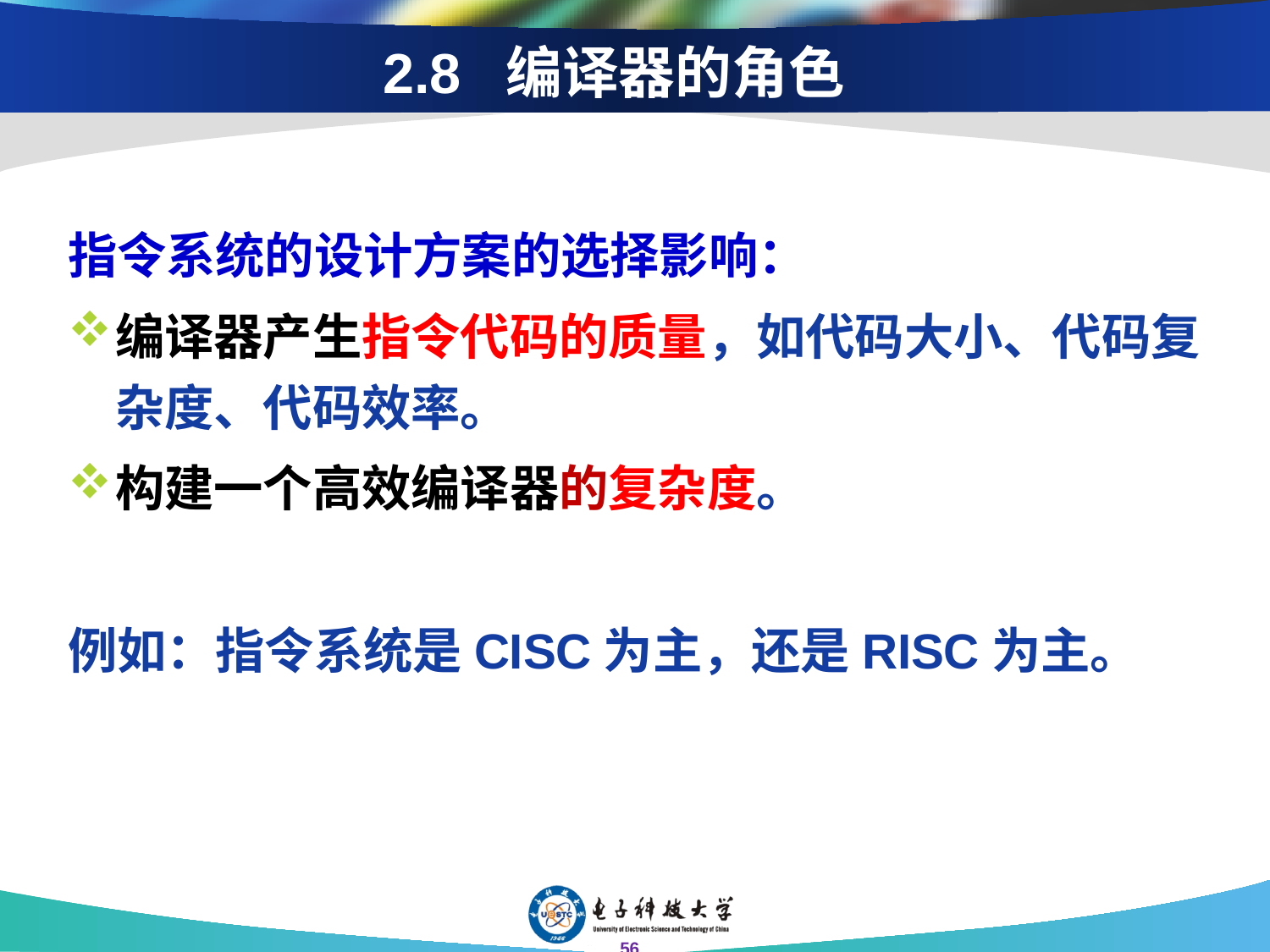

# 2.8  编译器的角色
指令系统的设计方案的选择影响：
编译器产生指令代码的质量，如代码大小、代码复杂度、代码效率。
构建一个高效编译器的复杂度。

例如：指令系统是CISC为主，还是RISC为主。

56